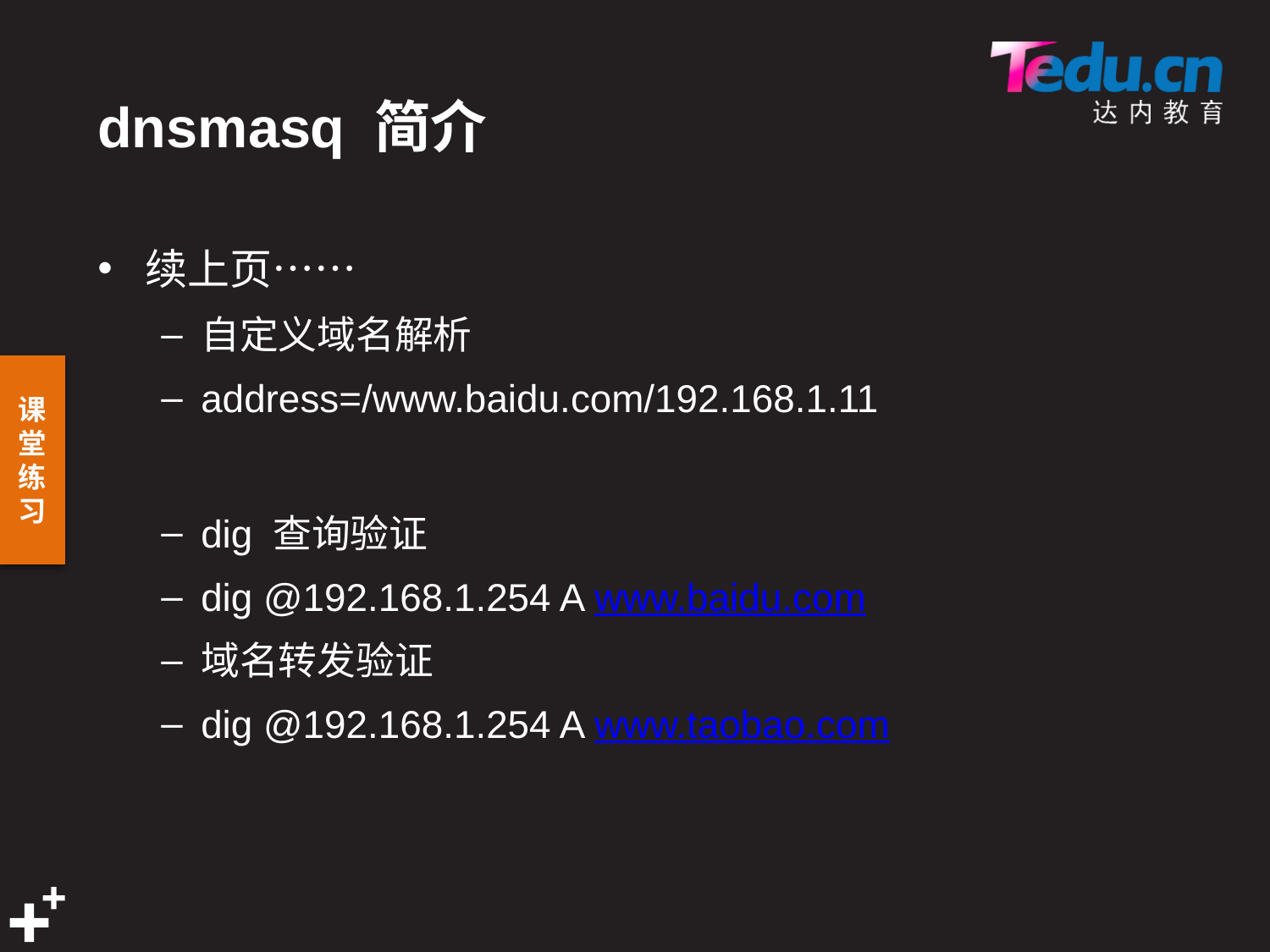

# dnsmasq 简介
续上页……
自定义域名解析
address=/www.baidu.com/192.168.1.11

dig 查询验证
dig @192.168.1.254 A www.baidu.com
域名转发验证
dig @192.168.1.254 A www.taobao.com